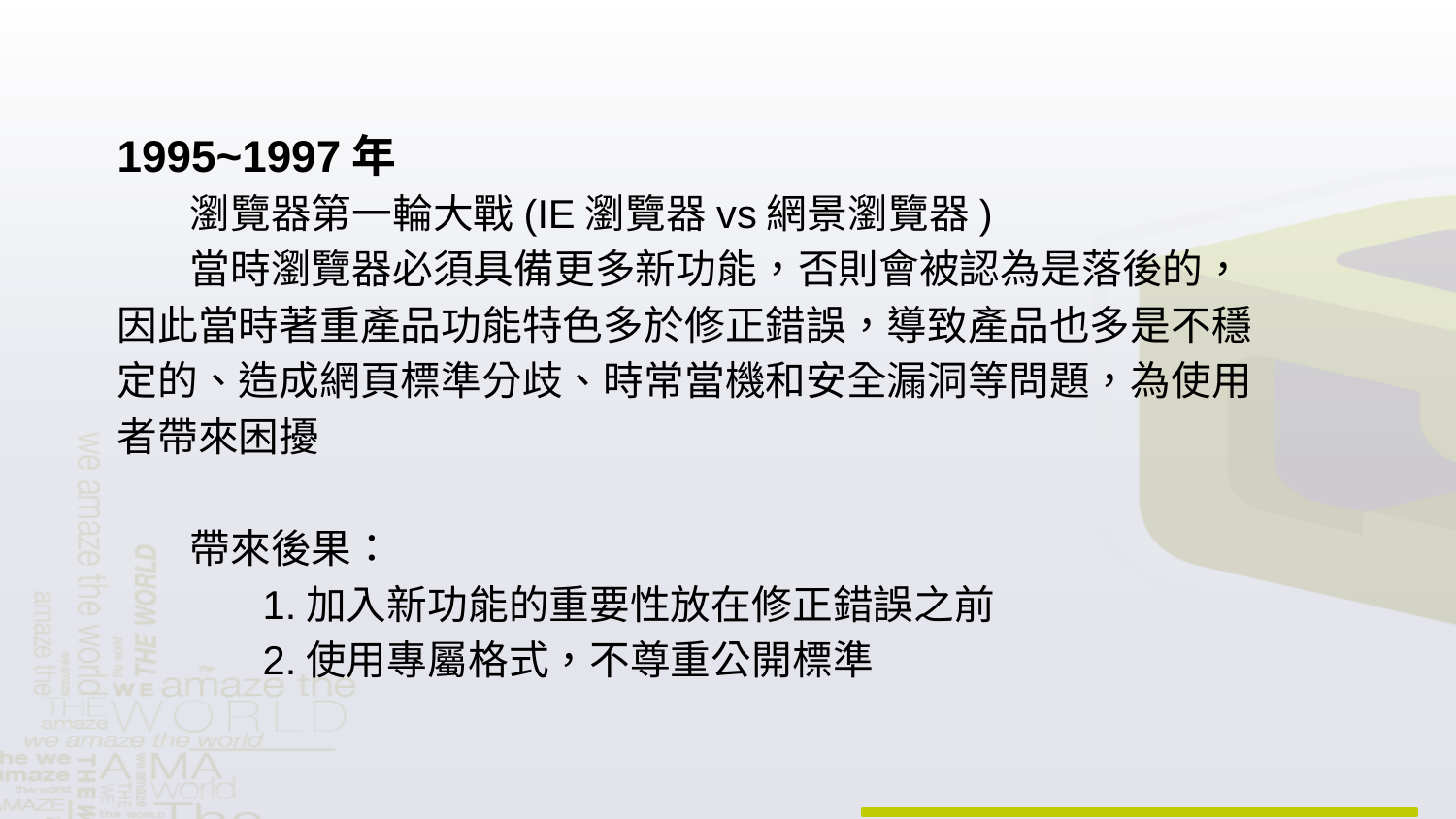

1995~1997年
瀏覽器第一輪大戰(IE瀏覽器vs網景瀏覽器)
當時瀏覽器必須具備更多新功能，否則會被認為是落後的，因此當時著重產品功能特色多於修正錯誤，導致產品也多是不穩定的、造成網頁標準分歧、時常當機和安全漏洞等問題，為使用者帶來困擾

帶來後果：
1.加入新功能的重要性放在修正錯誤之前
2.使用專屬格式，不尊重公開標準